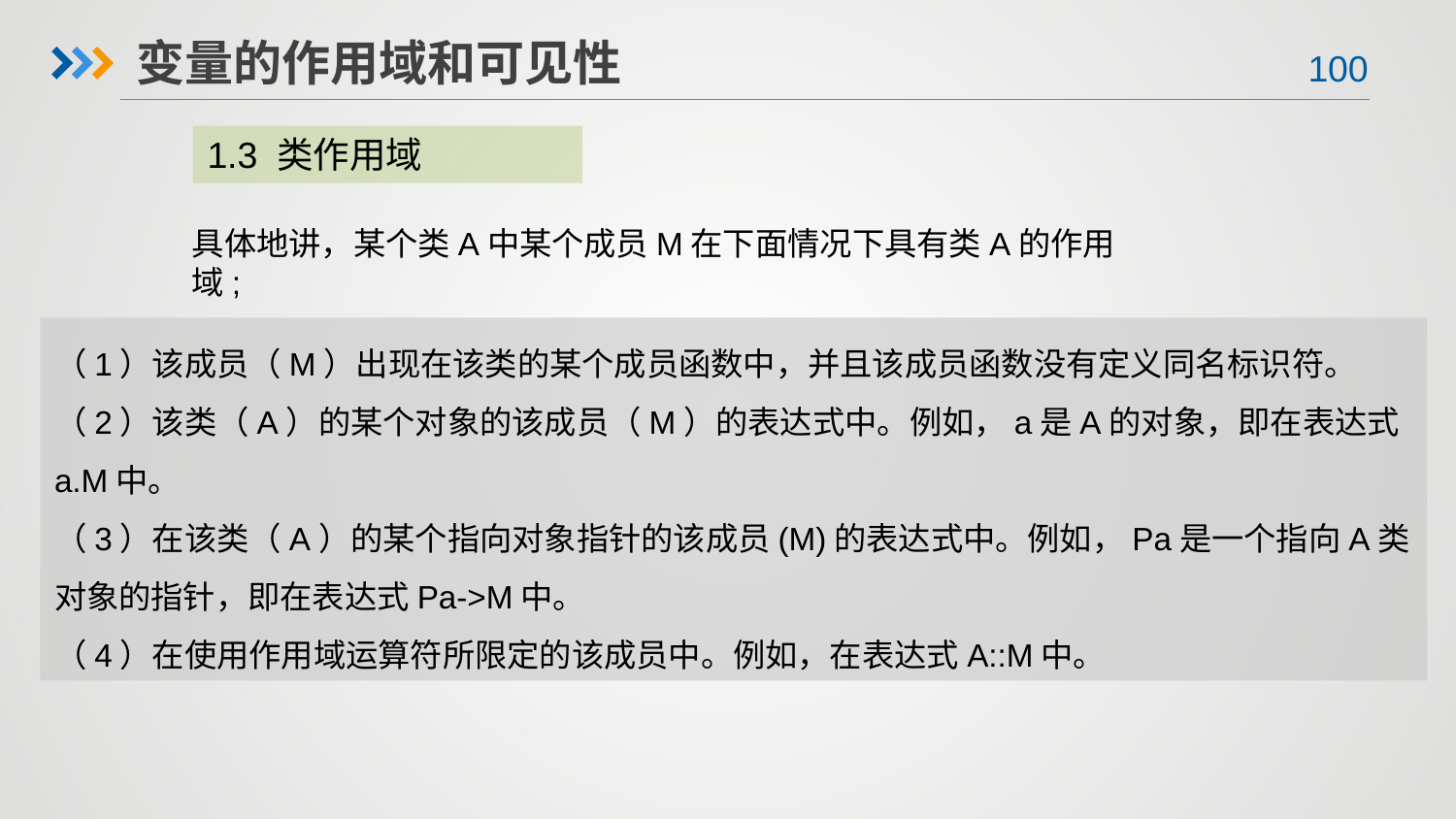

变量的作用域和可见性
1.3 类作用域
具体地讲，某个类A中某个成员M在下面情况下具有类A的作用域;
（1）该成员（M）出现在该类的某个成员函数中，并且该成员函数没有定义同名标识符。
（2）该类（A）的某个对象的该成员（M）的表达式中。例如，a是A的对象，即在表达式a.M中。
（3）在该类（A）的某个指向对象指针的该成员(M)的表达式中。例如，Pa是一个指向A类对象的指针，即在表达式Pa->M中。
（4）在使用作用域运算符所限定的该成员中。例如，在表达式A::M中。